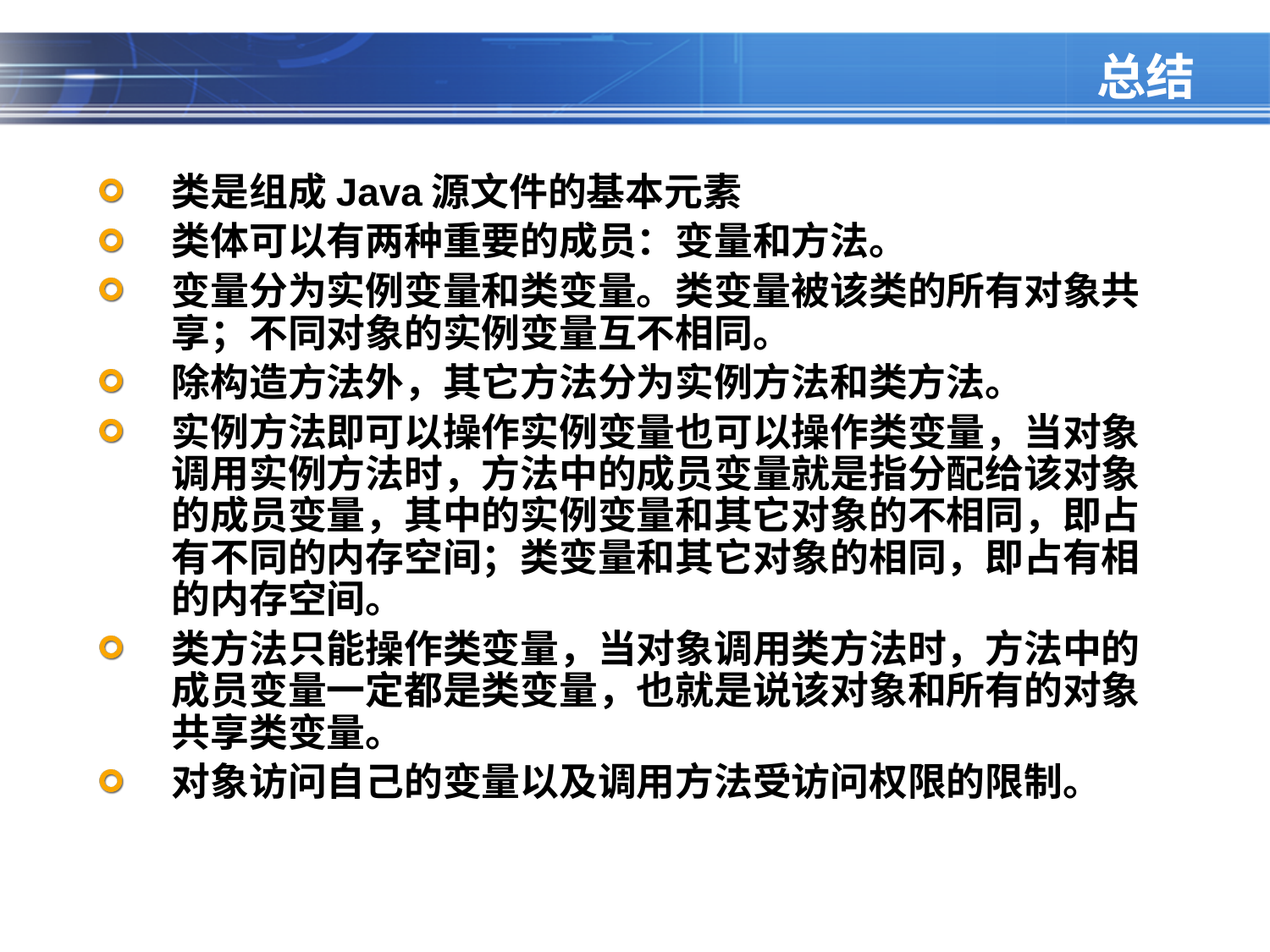

# 总结
类是组成Java源文件的基本元素
类体可以有两种重要的成员：变量和方法。
变量分为实例变量和类变量。类变量被该类的所有对象共享；不同对象的实例变量互不相同。
除构造方法外，其它方法分为实例方法和类方法。
实例方法即可以操作实例变量也可以操作类变量，当对象调用实例方法时，方法中的成员变量就是指分配给该对象的成员变量，其中的实例变量和其它对象的不相同，即占有不同的内存空间；类变量和其它对象的相同，即占有相的内存空间。
类方法只能操作类变量，当对象调用类方法时，方法中的成员变量一定都是类变量，也就是说该对象和所有的对象共享类变量。
对象访问自己的变量以及调用方法受访问权限的限制。